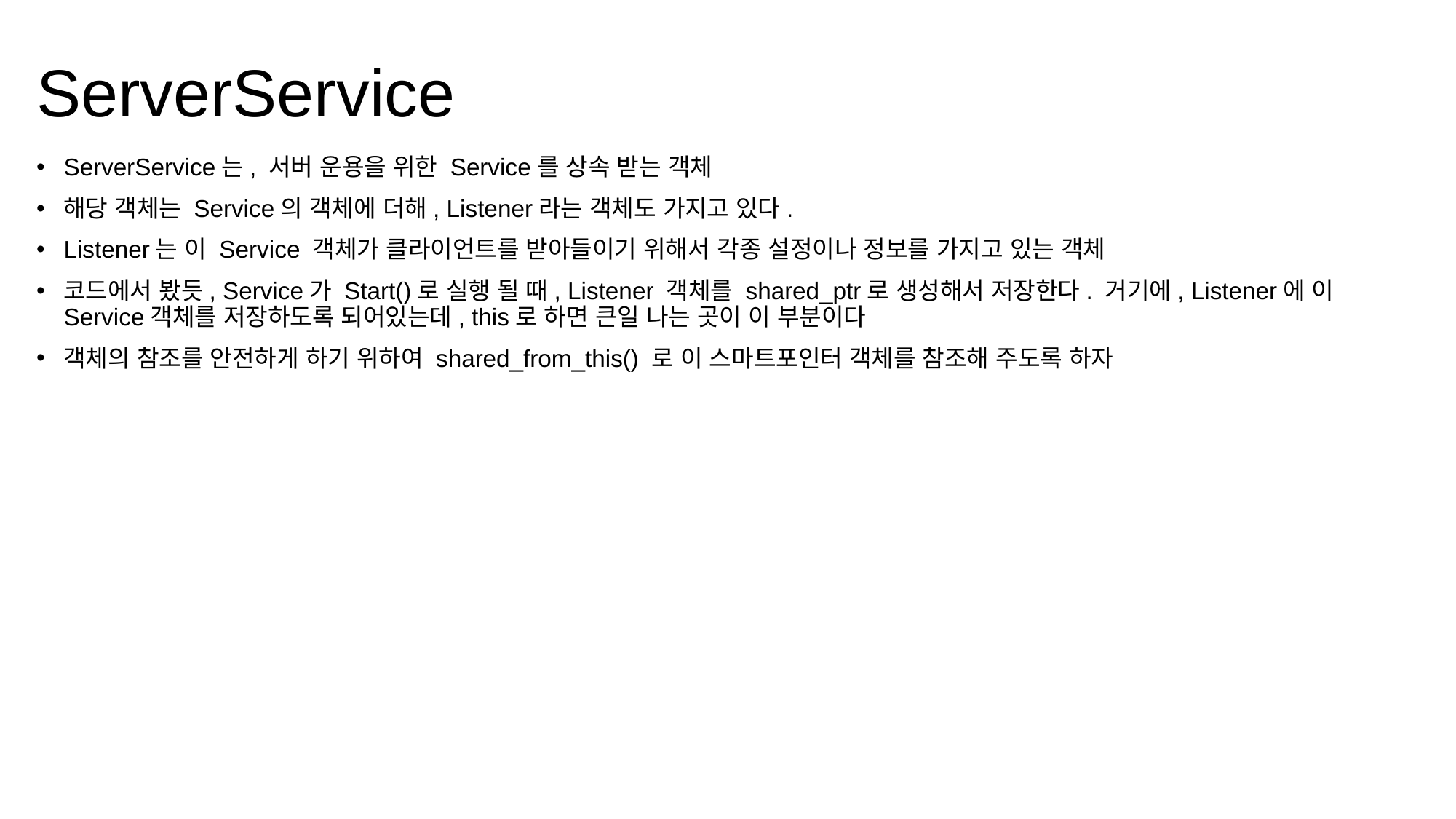

# ServerService
ServerService는, 서버 운용을 위한 Service를 상속 받는 객체
해당 객체는 Service의 객체에 더해, Listener라는 객체도 가지고 있다.
Listener는 이 Service 객체가 클라이언트를 받아들이기 위해서 각종 설정이나 정보를 가지고 있는 객체
코드에서 봤듯, Service가 Start()로 실행 될 때, Listener 객체를 shared_ptr로 생성해서 저장한다. 거기에, Listener에 이 Service객체를 저장하도록 되어있는데, this로 하면 큰일 나는 곳이 이 부분이다
객체의 참조를 안전하게 하기 위하여 shared_from_this() 로 이 스마트포인터 객체를 참조해 주도록 하자